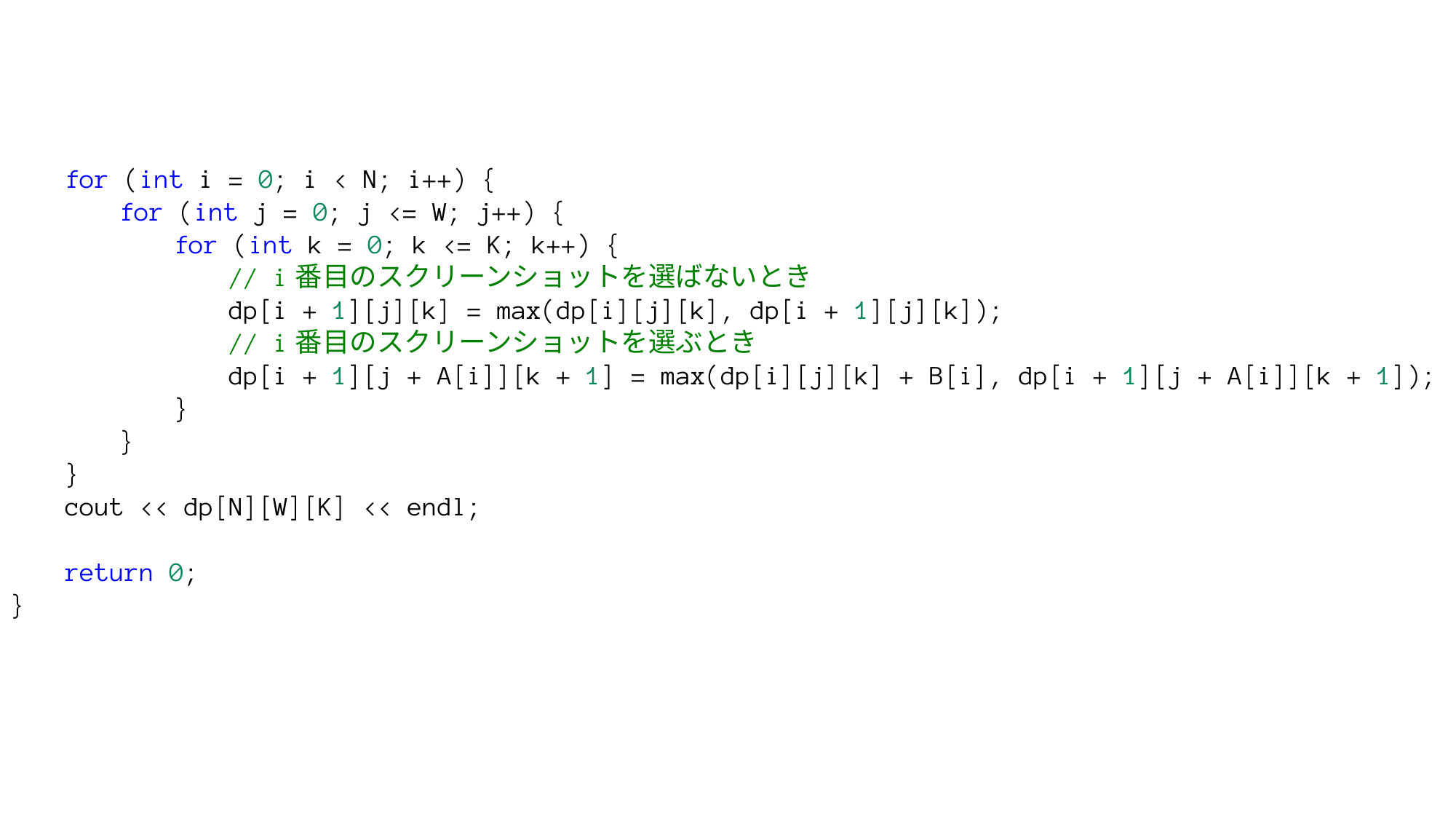

for (int i = 0; i < N; i++) {
for (int j = 0; j <= W; j++) {
for (int k = 0; k <= K; k++) {
// i番目のスクリーンショットを選ばないとき
dp[i + 1][j][k] = max(dp[i][j][k], dp[i + 1][j][k]);
// i番目のスクリーンショットを選ぶとき
dp[i + 1][j + A[i]][k + 1] = max(dp[i][j][k] + B[i], dp[i + 1][j + A[i]][k + 1]);
}
}
}
cout << dp[N][W][K] << endl;
return 0;
}